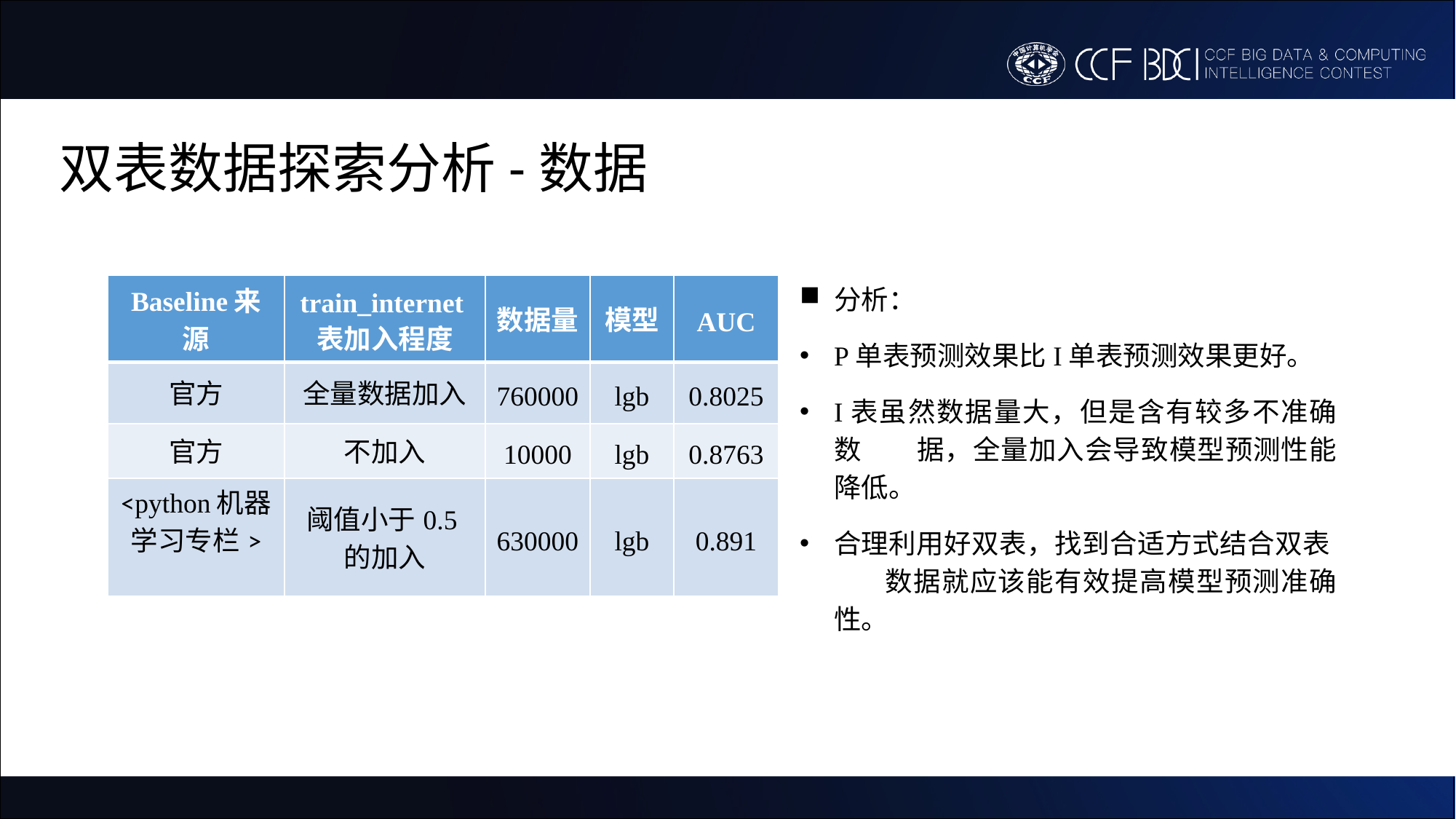

双表数据探索分析-数据
分析：
P单表预测效果比I单表预测效果更好。
I表虽然数据量大，但是含有较多不准确数        据，全量加入会导致模型预测性能降低。
合理利用好双表，找到合适方式结合双表         数据就应该能有效提高模型预测准确性。
| Baseline来源 | train\_internet表加入程度 | 数据量 | 模型 | AUC |
| --- | --- | --- | --- | --- |
| 官方 | 全量数据加入 | 760000 | lgb | 0.8025 |
| 官方 | 不加入 | 10000 | lgb | 0.8763 |
| <python机器学习专栏> | 阈值小于0.5的加入 | 630000 | lgb | 0.891 |